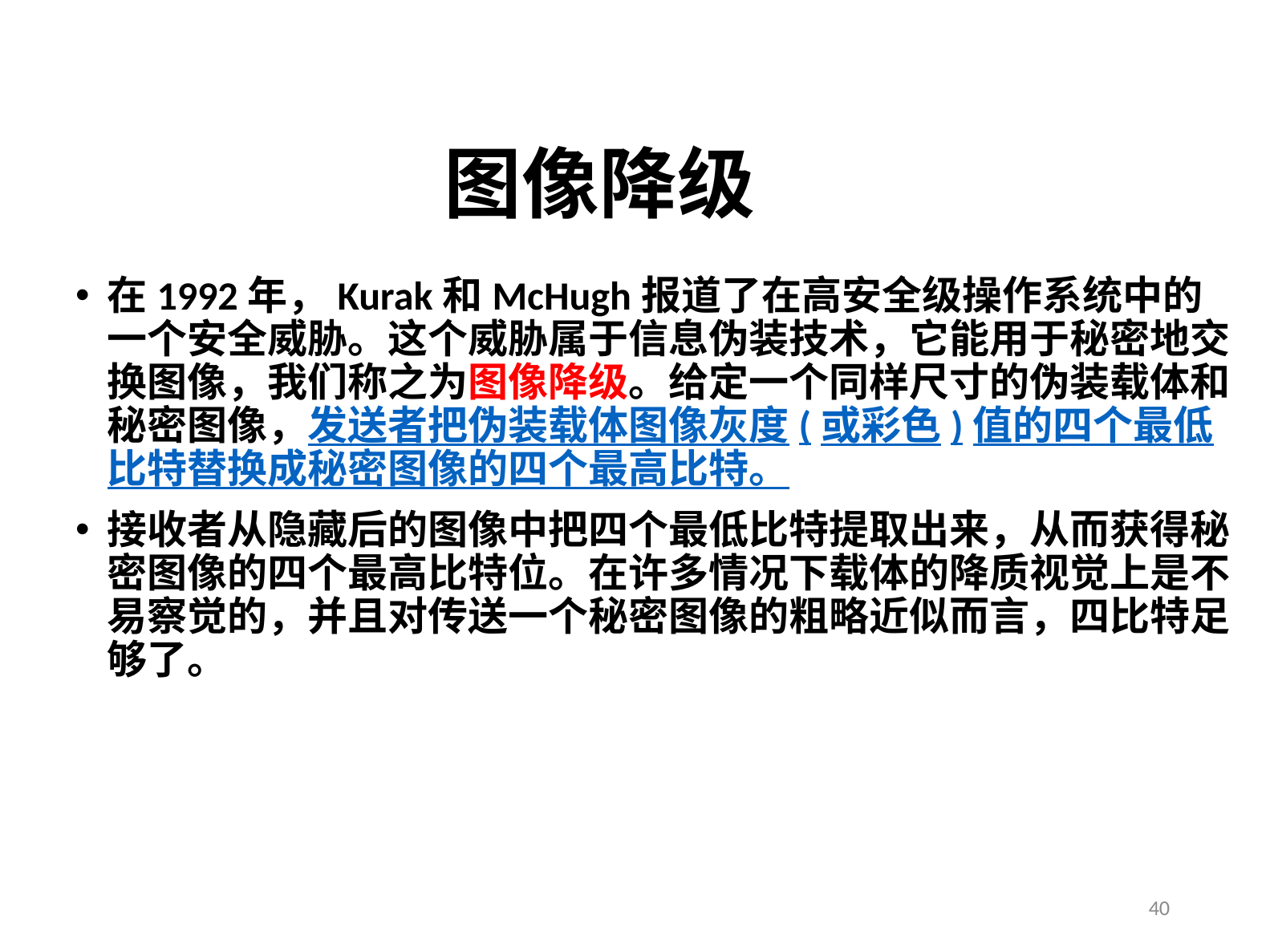

# 图像降级
在1992年，Kurak和McHugh报道了在高安全级操作系统中的一个安全威胁。这个威胁属于信息伪装技术，它能用于秘密地交换图像，我们称之为图像降级。给定一个同样尺寸的伪装载体和秘密图像，发送者把伪装载体图像灰度(或彩色)值的四个最低比特替换成秘密图像的四个最高比特。
接收者从隐藏后的图像中把四个最低比特提取出来，从而获得秘密图像的四个最高比特位。在许多情况下载体的降质视觉上是不易察觉的，并且对传送一个秘密图像的粗略近似而言，四比特足够了。
40